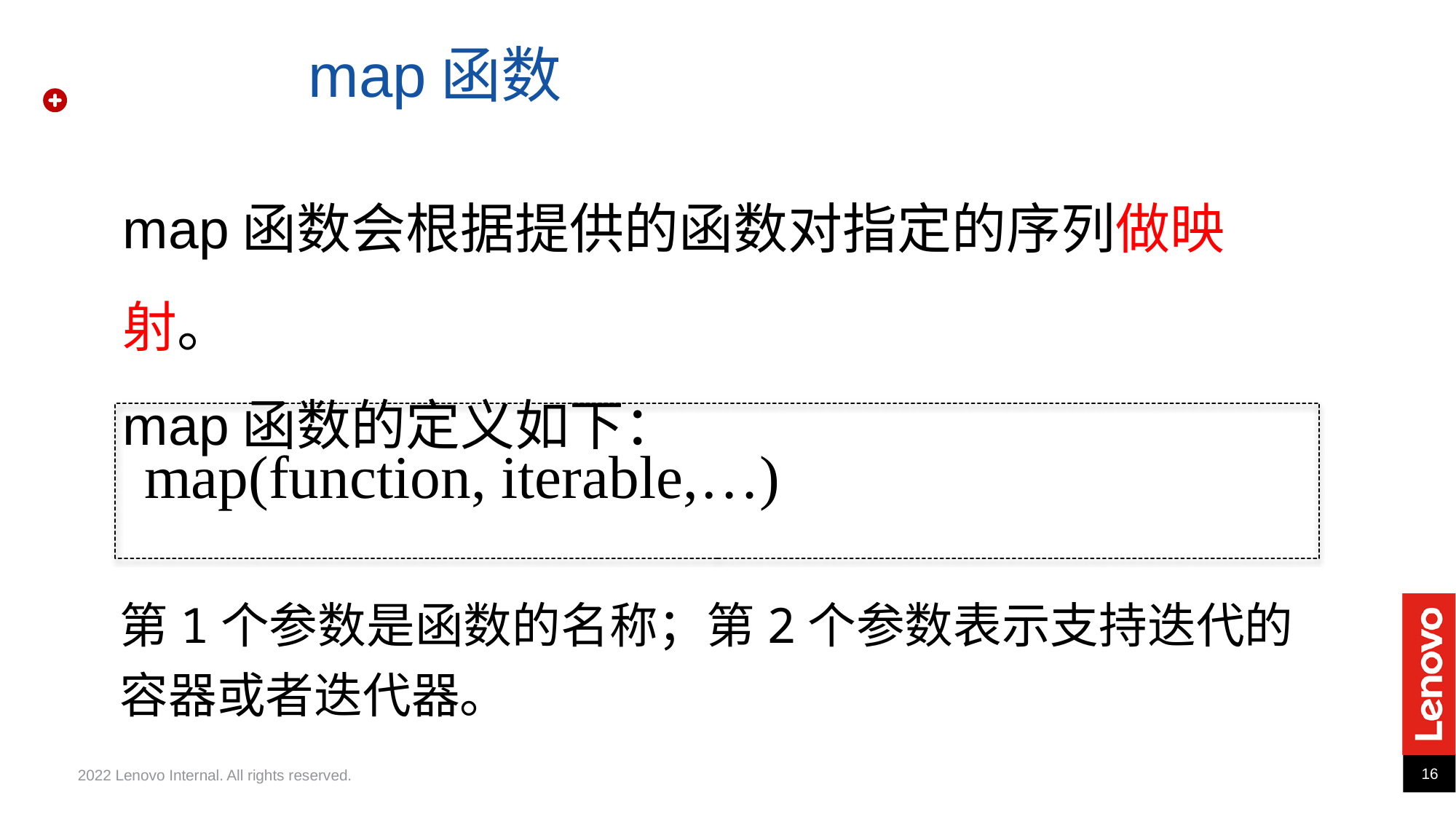

map函数
map函数会根据提供的函数对指定的序列做映射。
map函数的定义如下：

map(function, iterable,…)
第1个参数是函数的名称；第2个参数表示支持迭代的容器或者迭代器。